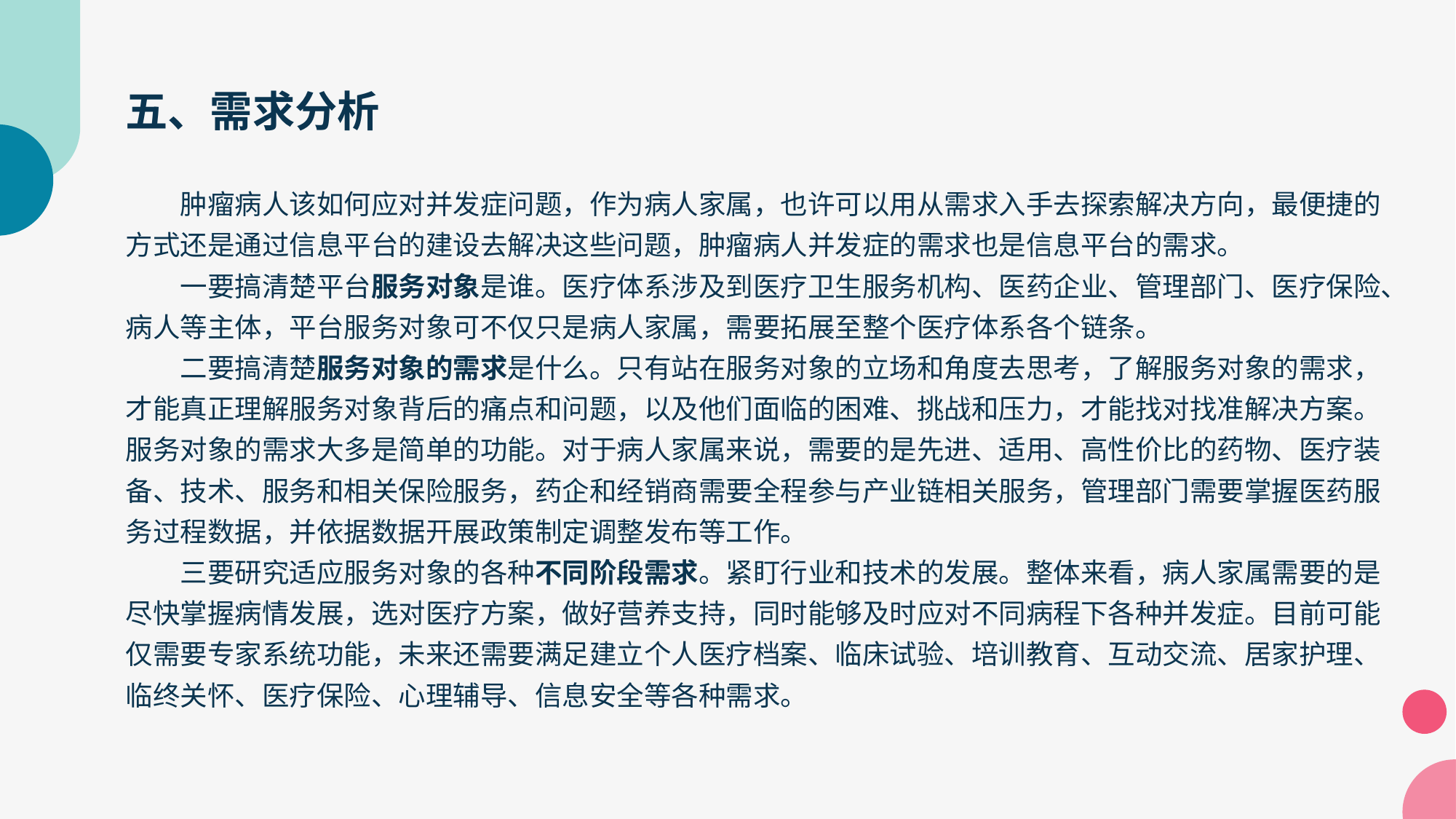

# 五、需求分析
肿瘤病人该如何应对并发症问题，作为病人家属，也许可以用从需求入手去探索解决方向，最便捷的方式还是通过信息平台的建设去解决这些问题，肿瘤病人并发症的需求也是信息平台的需求。
一要搞清楚平台服务对象是谁。医疗体系涉及到医疗卫生服务机构、医药企业、管理部门、医疗保险、病人等主体，平台服务对象可不仅只是病人家属，需要拓展至整个医疗体系各个链条。
二要搞清楚服务对象的需求是什么。只有站在服务对象的立场和角度去思考，了解服务对象的需求，才能真正理解服务对象背后的痛点和问题，以及他们面临的困难、挑战和压力，才能找对找准解决方案。服务对象的需求大多是简单的功能。对于病人家属来说，需要的是先进、适用、高性价比的药物、医疗装备、技术、服务和相关保险服务，药企和经销商需要全程参与产业链相关服务，管理部门需要掌握医药服务过程数据，并依据数据开展政策制定调整发布等工作。
三要研究适应服务对象的各种不同阶段需求。紧盯行业和技术的发展。整体来看，病人家属需要的是尽快掌握病情发展，选对医疗方案，做好营养支持，同时能够及时应对不同病程下各种并发症。目前可能仅需要专家系统功能，未来还需要满足建立个人医疗档案、临床试验、培训教育、互动交流、居家护理、临终关怀、医疗保险、心理辅导、信息安全等各种需求。